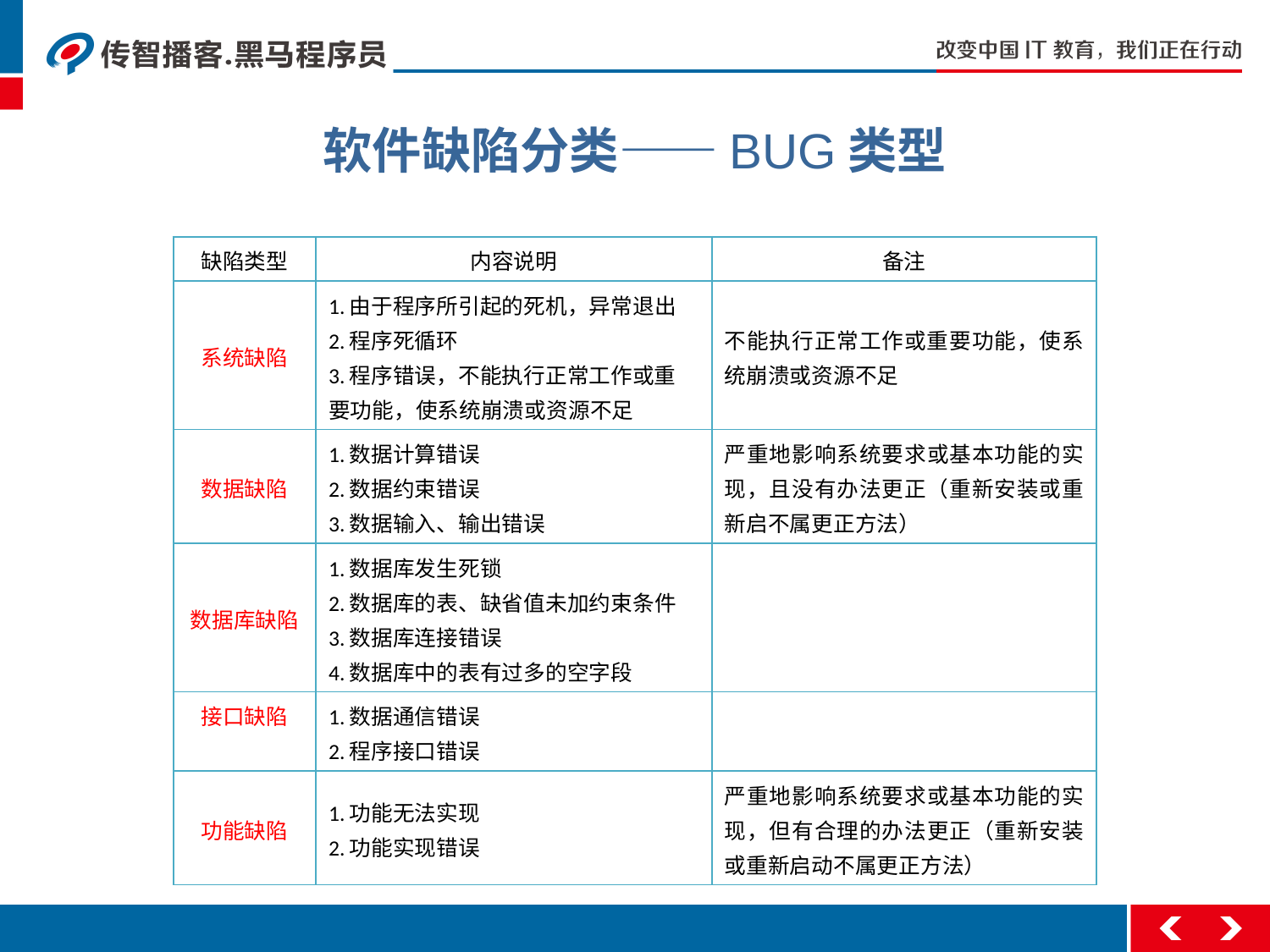

# 软件缺陷分类——BUG类型
| 缺陷类型 | 内容说明 | 备注 |
| --- | --- | --- |
| 系统缺陷 | 1.由于程序所引起的死机，异常退出 2.程序死循环 3.程序错误，不能执行正常工作或重 要功能，使系统崩溃或资源不足 | 不能执行正常工作或重要功能，使系统崩溃或资源不足 |
| 数据缺陷 | 1.数据计算错误 2.数据约束错误 3.数据输入、输出错误 | 严重地影响系统要求或基本功能的实现，且没有办法更正（重新安装或重新启不属更正方法） |
| 数据库缺陷 | 1.数据库发生死锁 2.数据库的表、缺省值未加约束条件 3.数据库连接错误 4.数据库中的表有过多的空字段 |  |
| 接口缺陷 | 1.数据通信错误 2.程序接口错误 |  |
| 功能缺陷 | 1.功能无法实现 2.功能实现错误 | 严重地影响系统要求或基本功能的实现，但有合理的办法更正（重新安装或重新启动不属更正方法） |